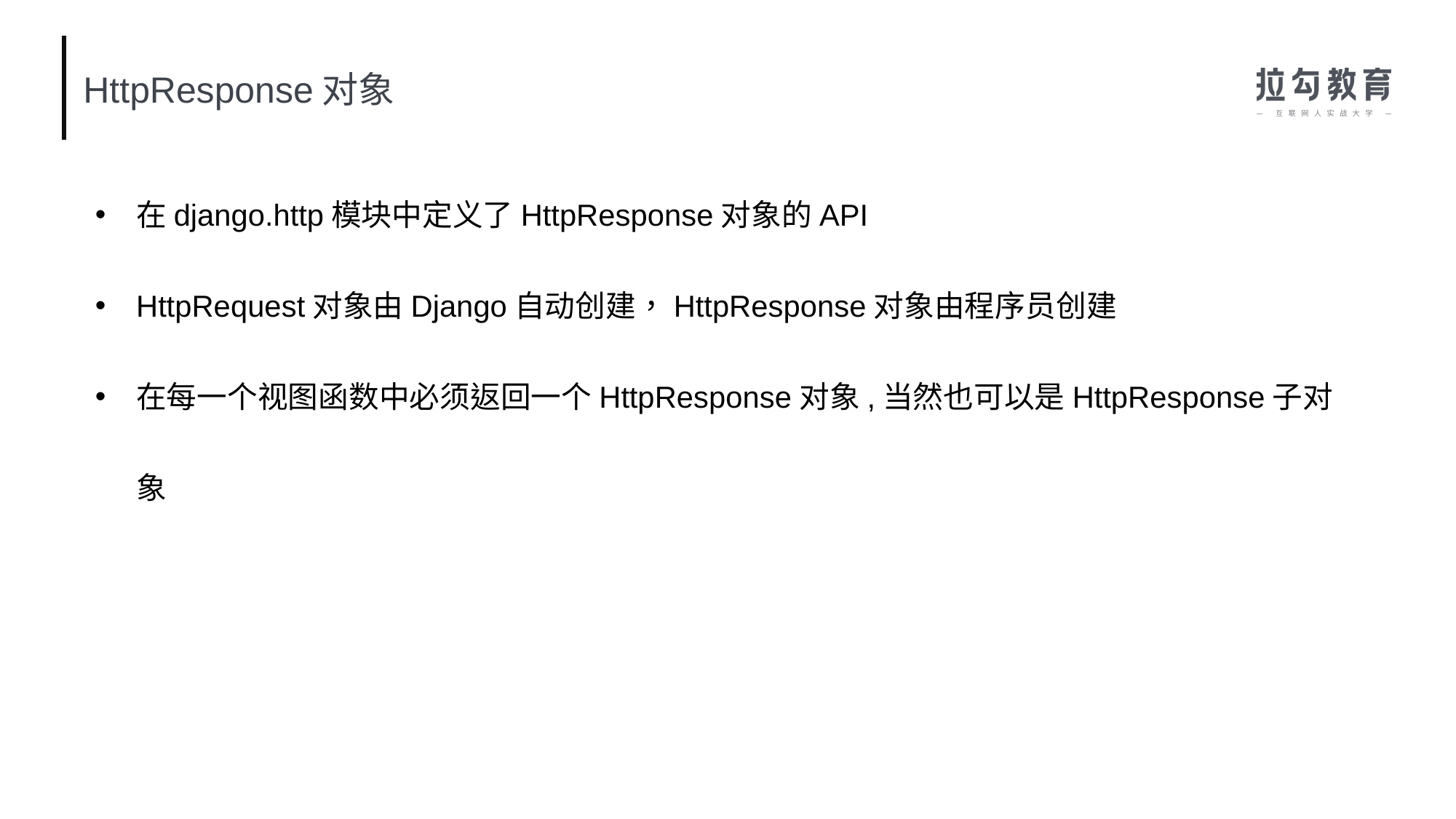

HttpResponse对象
在django.http模块中定义了HttpResponse对象的API
HttpRequest对象由Django自动创建，HttpResponse对象由程序员创建
在每一个视图函数中必须返回一个HttpResponse对象,当然也可以是HttpResponse子对象